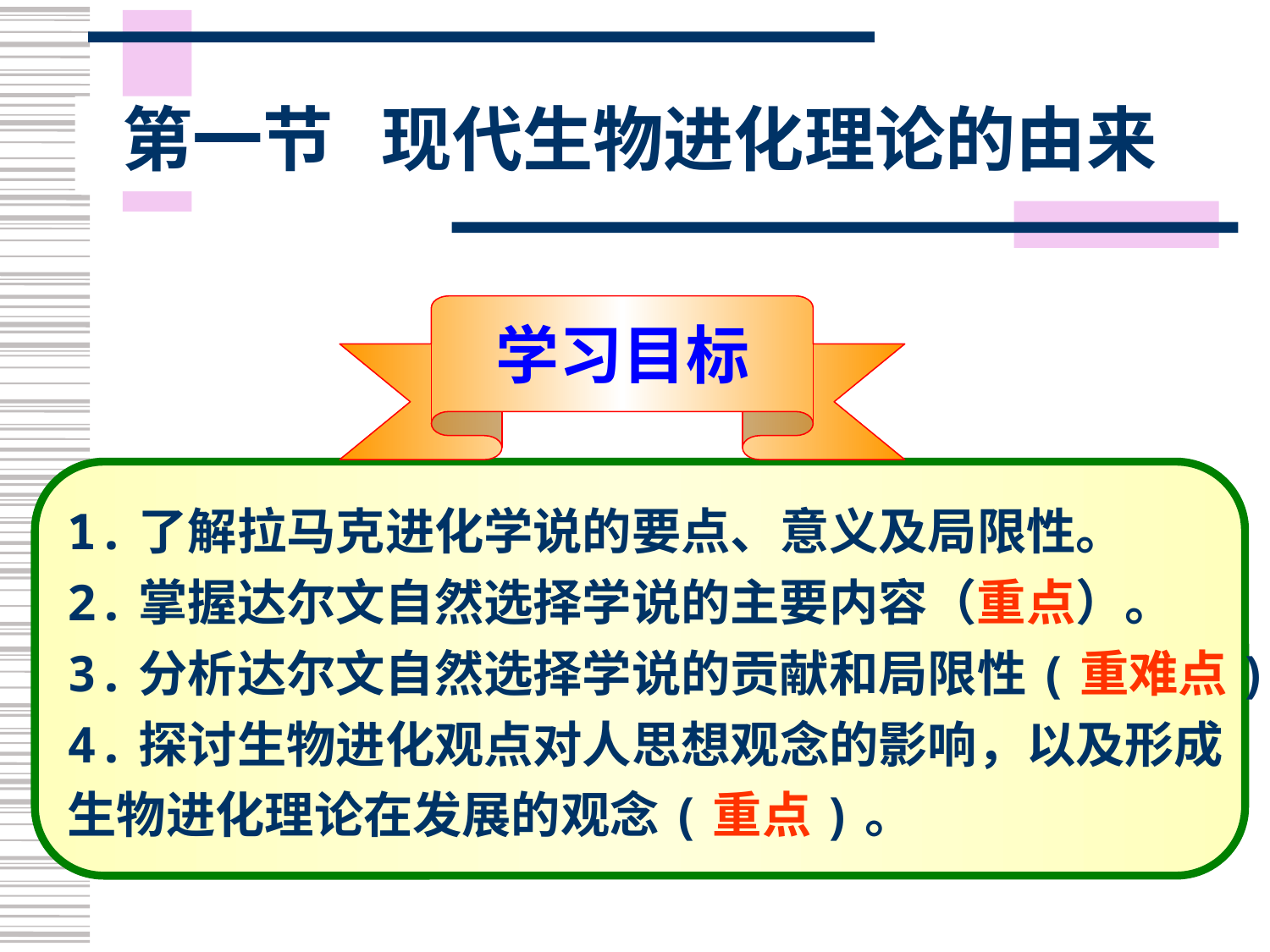

第一节   现代生物进化理论的由来
学习目标
1.了解拉马克进化学说的要点、意义及局限性。
2.掌握达尔文自然选择学说的主要内容（重点）。
3.分析达尔文自然选择学说的贡献和局限性(重难点)。
4.探讨生物进化观点对人思想观念的影响，以及形成
生物进化理论在发展的观念(重点)。